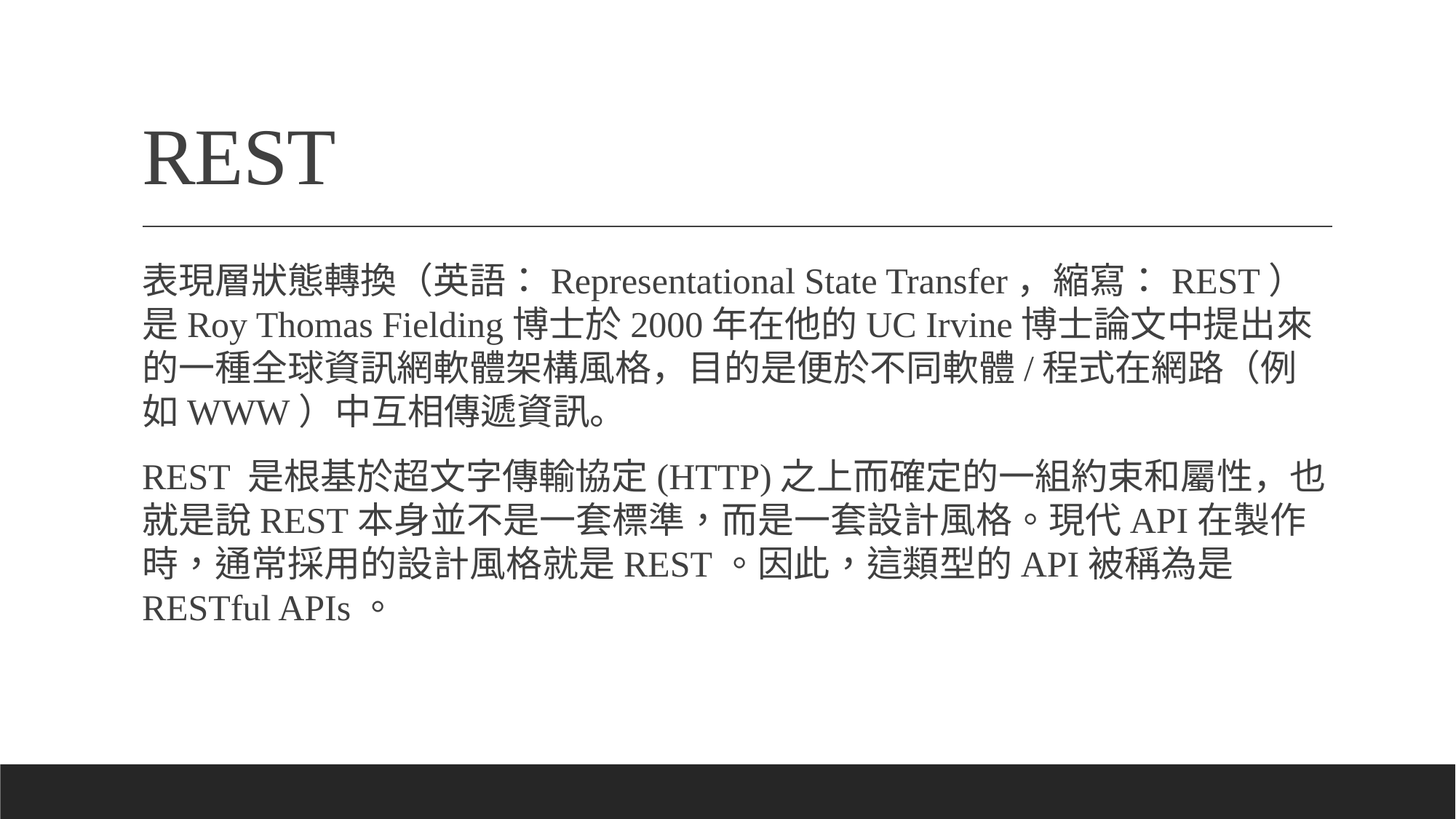

# REST
表現層狀態轉換（英語：Representational State Transfer，縮寫：REST）是Roy Thomas Fielding博士於2000年在他的UC Irvine博士論文中提出來的一種全球資訊網軟體架構風格，目的是便於不同軟體/程式在網路（例如WWW）中互相傳遞資訊。
REST 是根基於超文字傳輸協定(HTTP)之上而確定的一組約束和屬性，也就是說REST本身並不是一套標準，而是一套設計風格。現代API在製作時，通常採用的設計風格就是REST。因此，這類型的API被稱為是RESTful APIs。